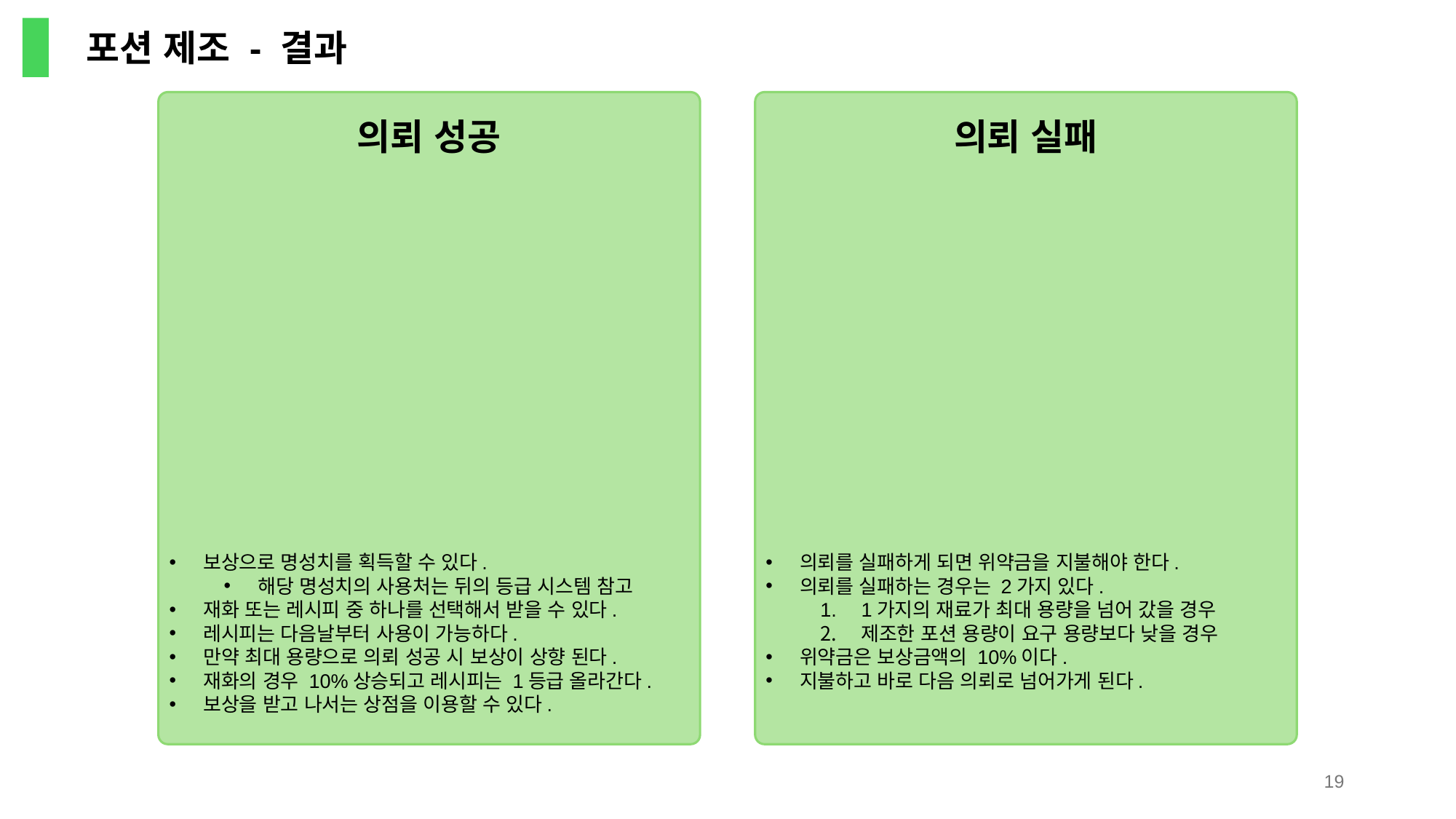

포션 제조 - 결과

의뢰 성공
의뢰 실패
보상으로 명성치를 획득할 수 있다.
해당 명성치의 사용처는 뒤의 등급 시스템 참고
재화 또는 레시피 중 하나를 선택해서 받을 수 있다.
레시피는 다음날부터 사용이 가능하다.
만약 최대 용량으로 의뢰 성공 시 보상이 상향 된다.
재화의 경우 10%상승되고 레시피는 1등급 올라간다.
보상을 받고 나서는 상점을 이용할 수 있다.
의뢰를 실패하게 되면 위약금을 지불해야 한다.
의뢰를 실패하는 경우는 2가지 있다.
1가지의 재료가 최대 용량을 넘어 갔을 경우
제조한 포션 용량이 요구 용량보다 낮을 경우
위약금은 보상금액의 10%이다.
지불하고 바로 다음 의뢰로 넘어가게 된다.
19